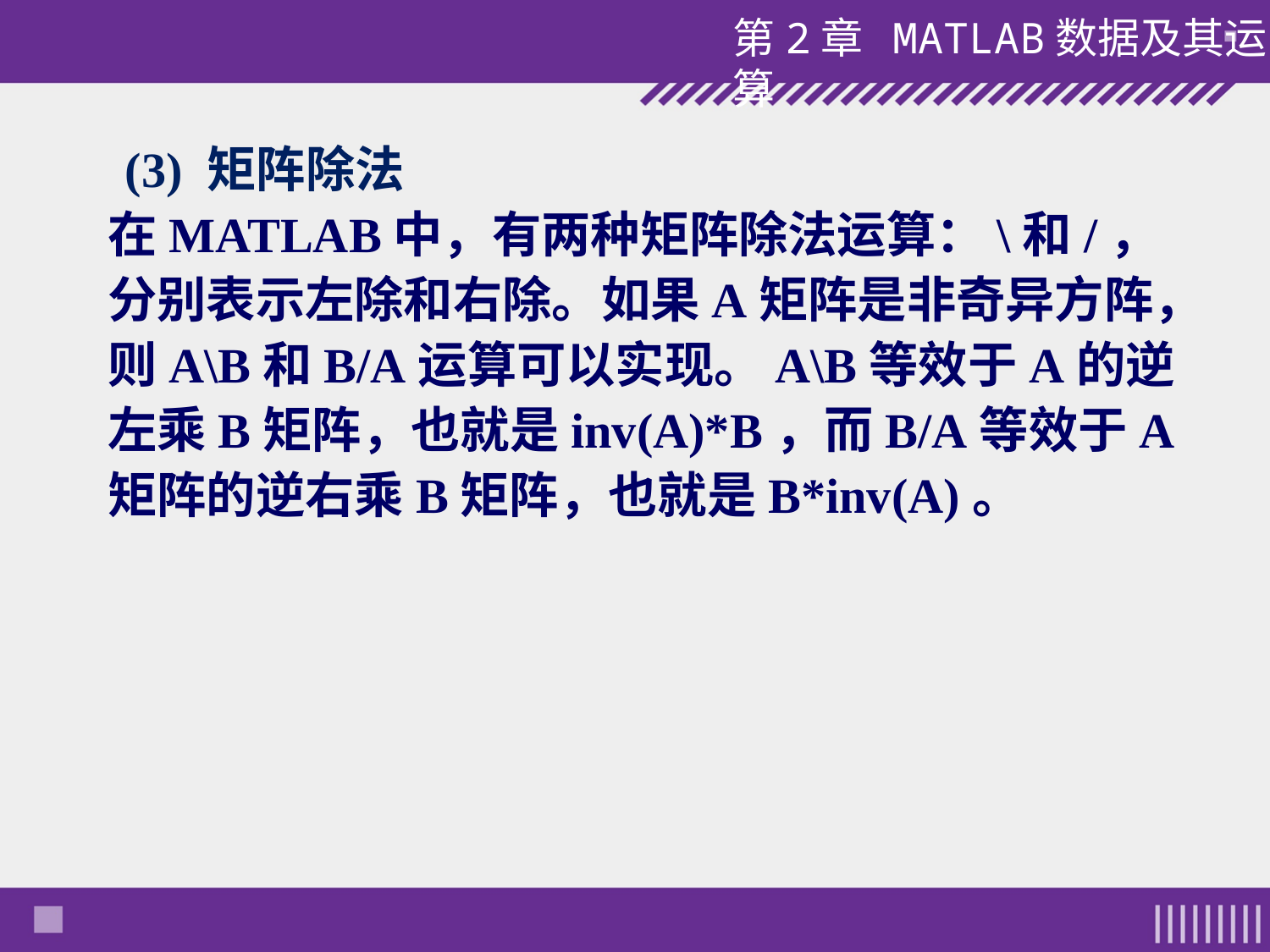

(3) 矩阵除法
在MATLAB中，有两种矩阵除法运算：\和/，分别表示左除和右除。如果A矩阵是非奇异方阵，则A\B和B/A运算可以实现。A\B等效于A的逆左乘B矩阵，也就是inv(A)*B，而B/A等效于A矩阵的逆右乘B矩阵，也就是B*inv(A)。